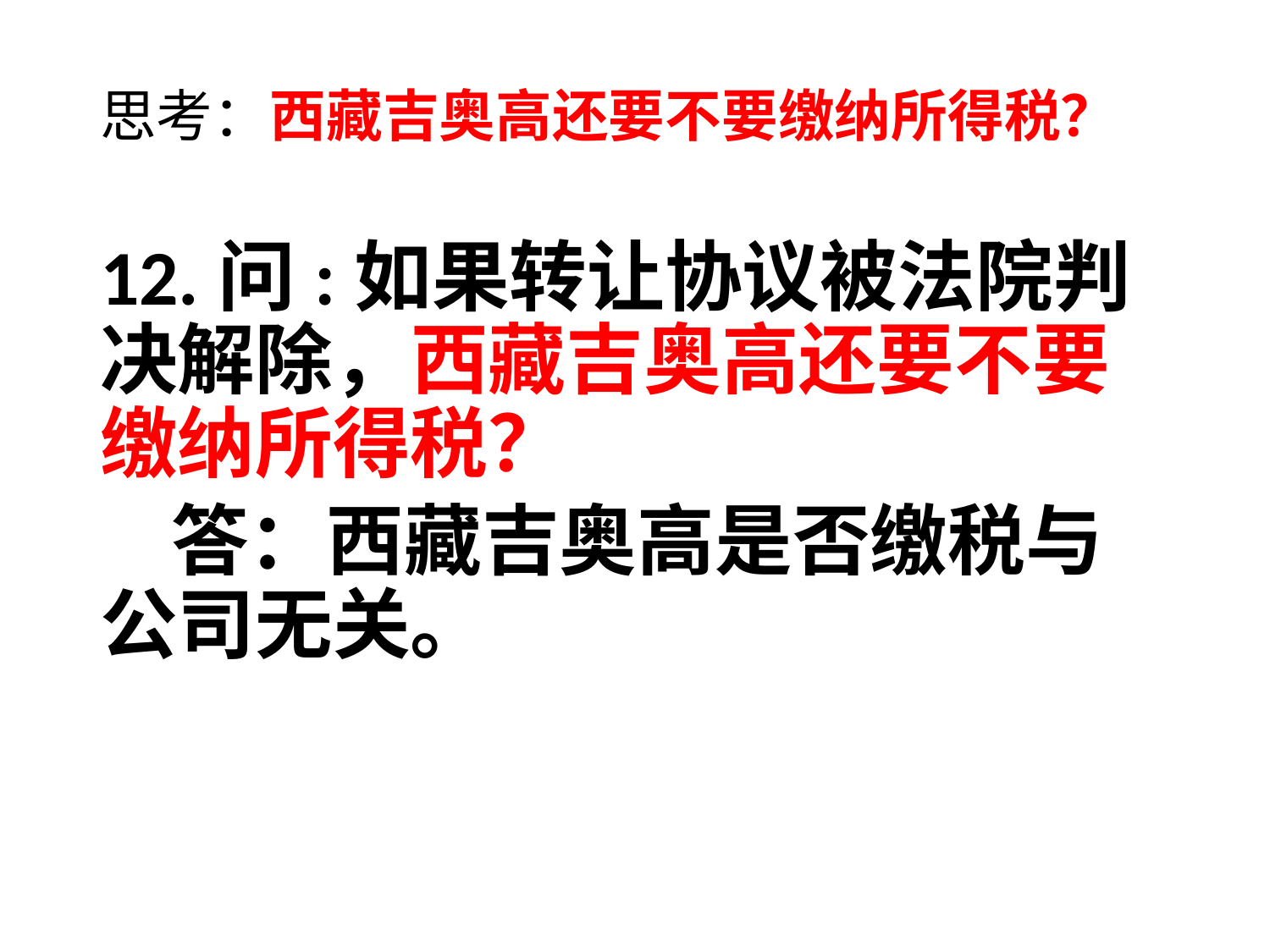

# 思考：西藏吉奥高还要不要缴纳所得税？
12.问:如果转让协议被法院判决解除，西藏吉奥高还要不要缴纳所得税？
   答：西藏吉奥高是否缴税与公司无关。